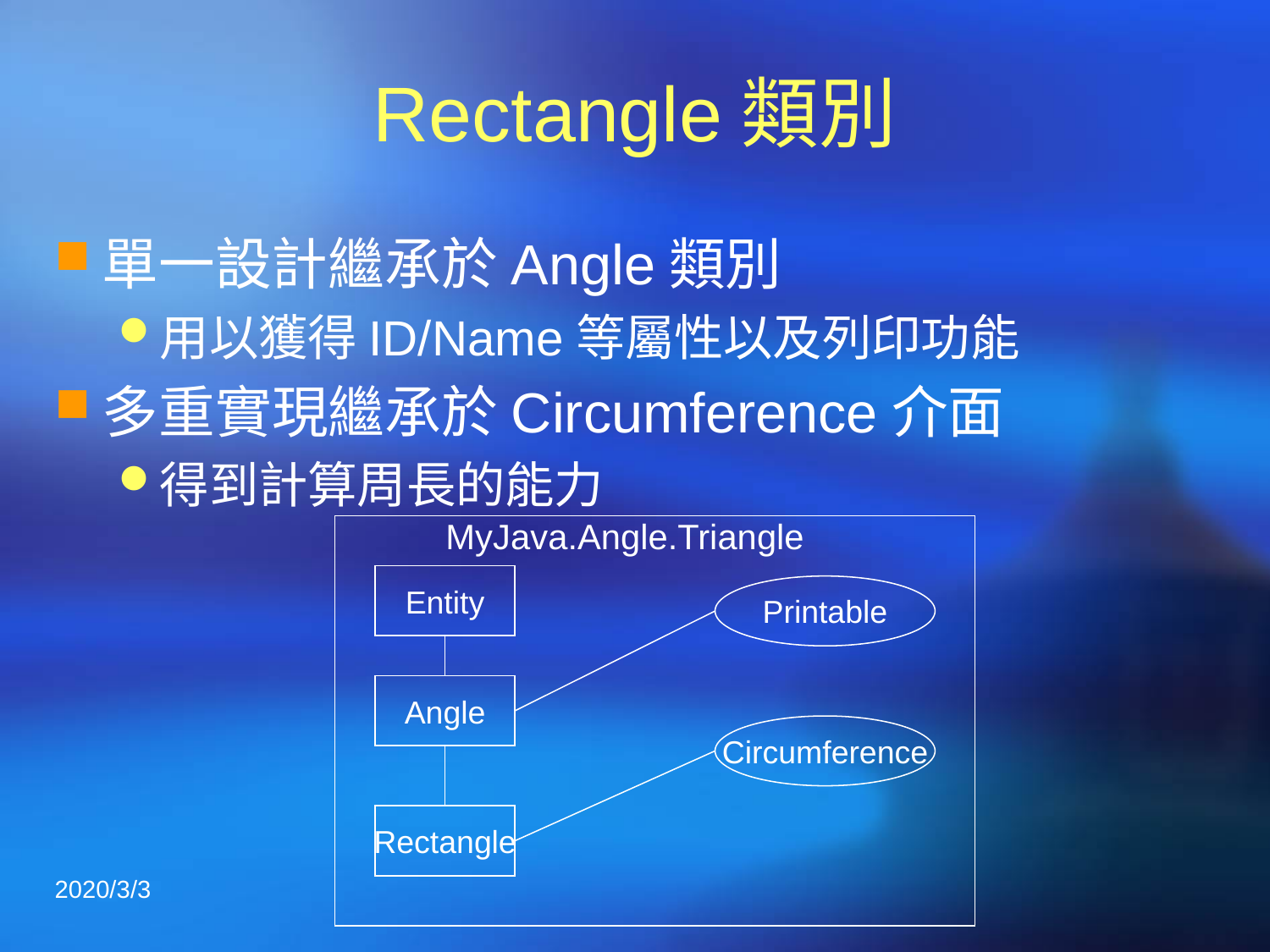

# Rectangle類別
單一設計繼承於Angle類別
用以獲得ID/Name等屬性以及列印功能
多重實現繼承於Circumference介面
得到計算周長的能力

MyJava.Angle.Triangle
Entity
Printable
Angle
Circumference
Rectangle
2020/3/3